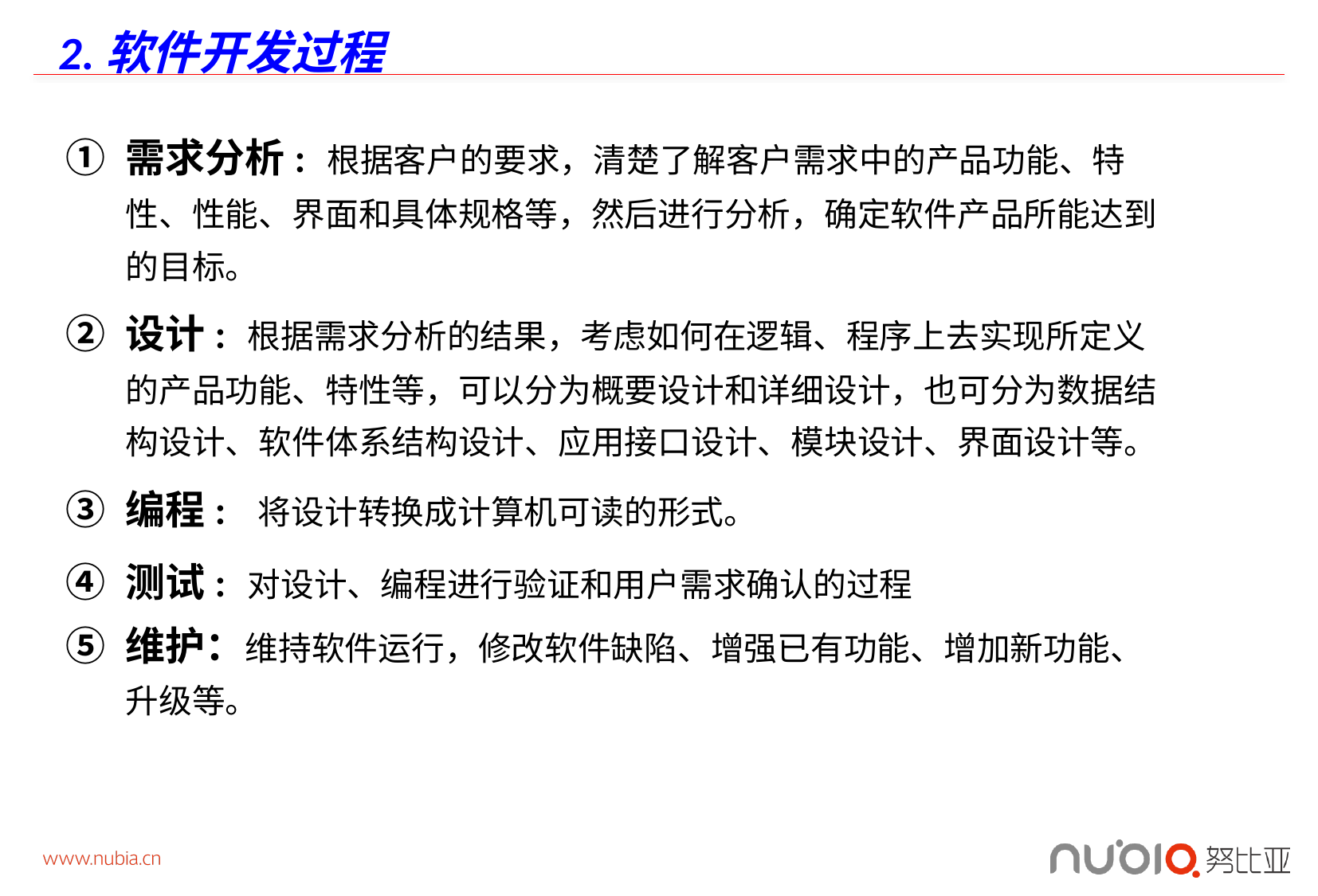

# 2.软件开发过程
需求分析: 根据客户的要求，清楚了解客户需求中的产品功能、特性、性能、界面和具体规格等，然后进行分析，确定软件产品所能达到的目标。
设计: 根据需求分析的结果，考虑如何在逻辑、程序上去实现所定义的产品功能、特性等，可以分为概要设计和详细设计，也可分为数据结构设计、软件体系结构设计、应用接口设计、模块设计、界面设计等。
编程:  将设计转换成计算机可读的形式。
测试: 对设计、编程进行验证和用户需求确认的过程
维护：维持软件运行，修改软件缺陷、增强已有功能、增加新功能、升级等。